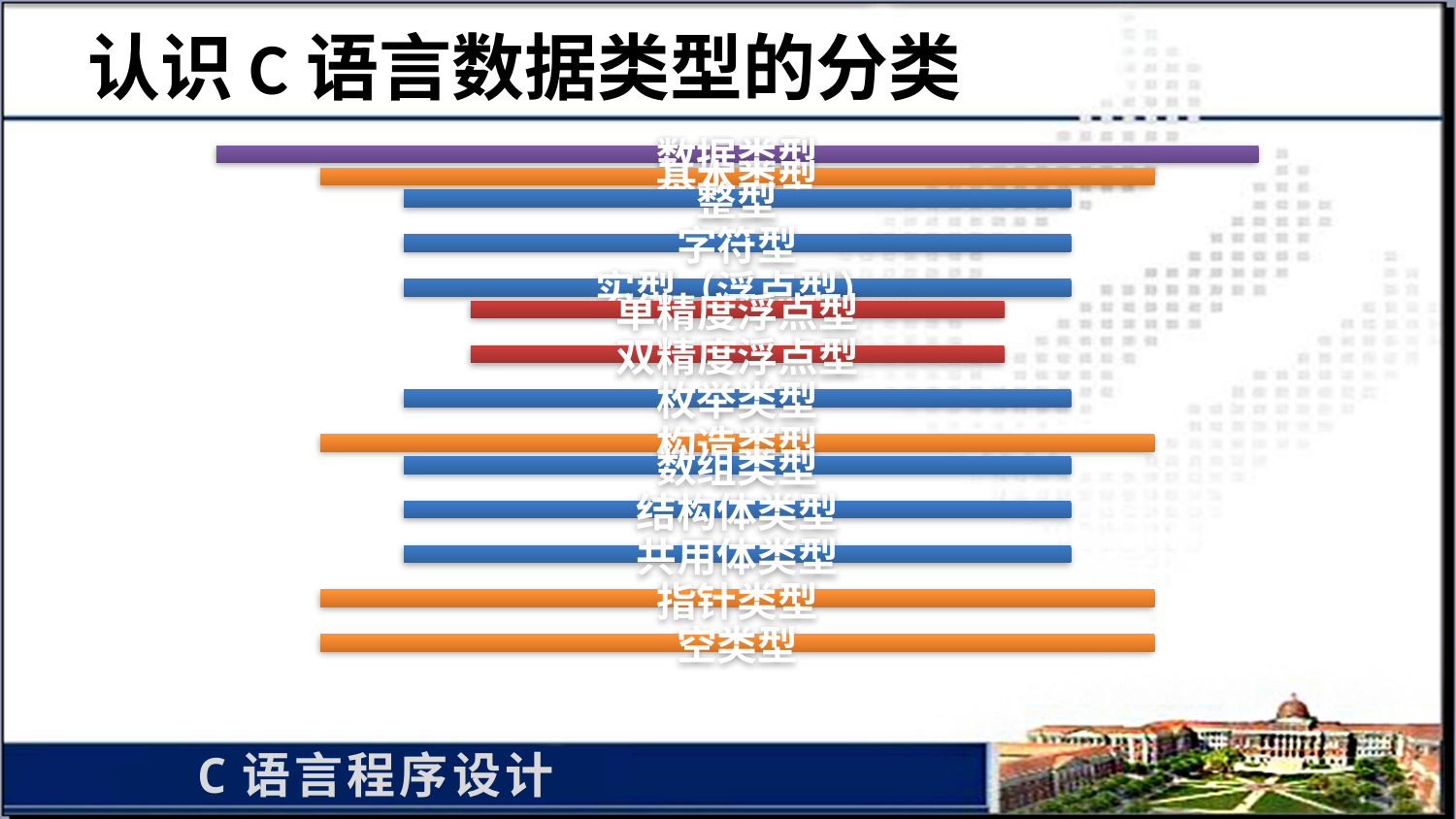

# 认识C语言数据类型的分类
数据类型
基本类型
整型
字符型
构造类型
数组类型
指针类型
空类型
实型（浮点型）
单精度浮点型
双精度浮点型
枚举类型
结构体类型
共用体类型